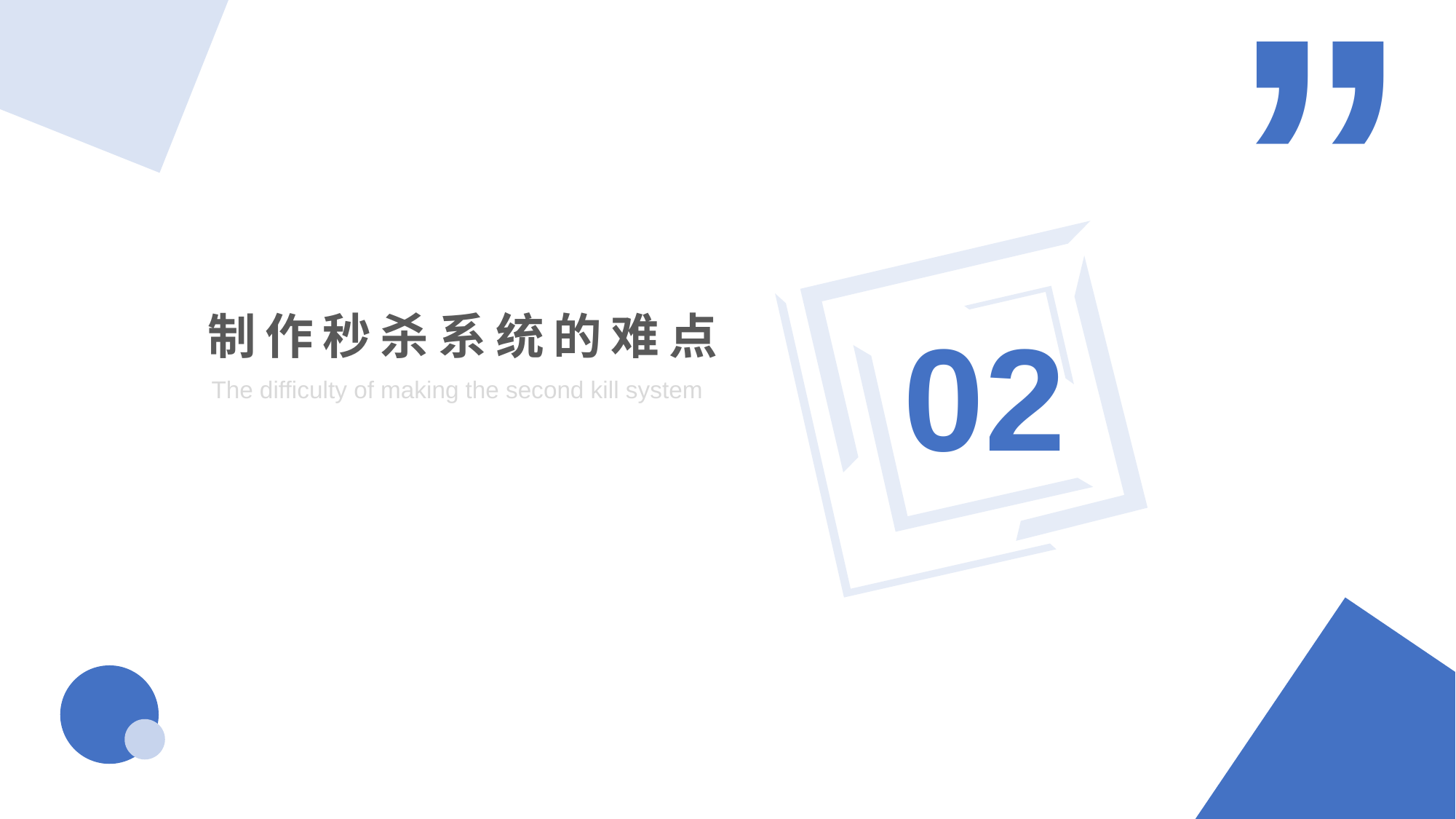

“

02
制作秒杀系统的难点
The difficulty of making the second kill system